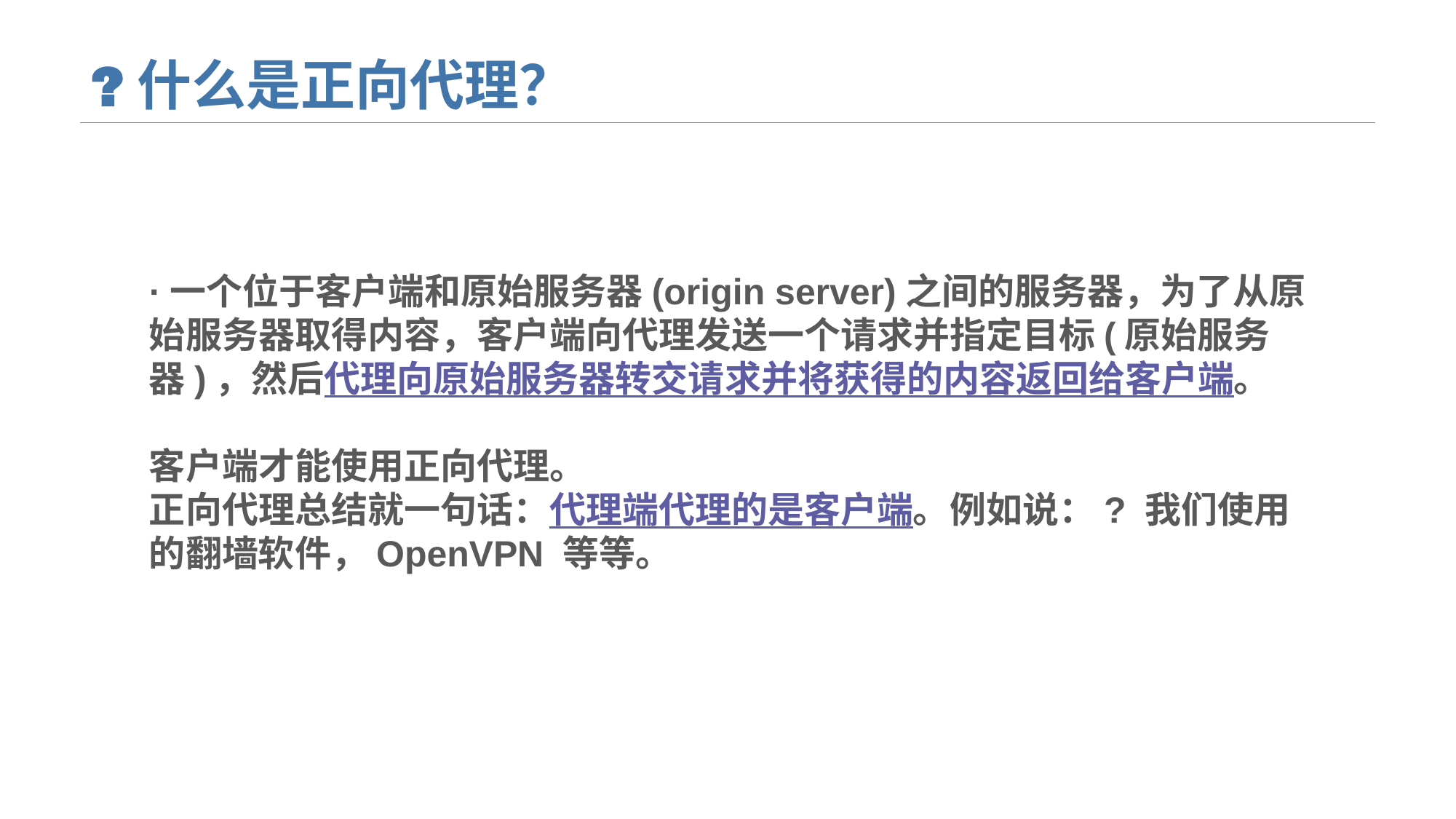

# ?什么是正向代理？
·一个位于客户端和原始服务器(origin server)之间的服务器，为了从原始服务器取得内容，客户端向代理发送一个请求并指定目标(原始服务器)，然后代理向原始服务器转交请求并将获得的内容返回给客户端。

客户端才能使用正向代理。
正向代理总结就一句话：代理端代理的是客户端。例如说：? 我们使用的翻墙软件，OpenVPN 等等。
10